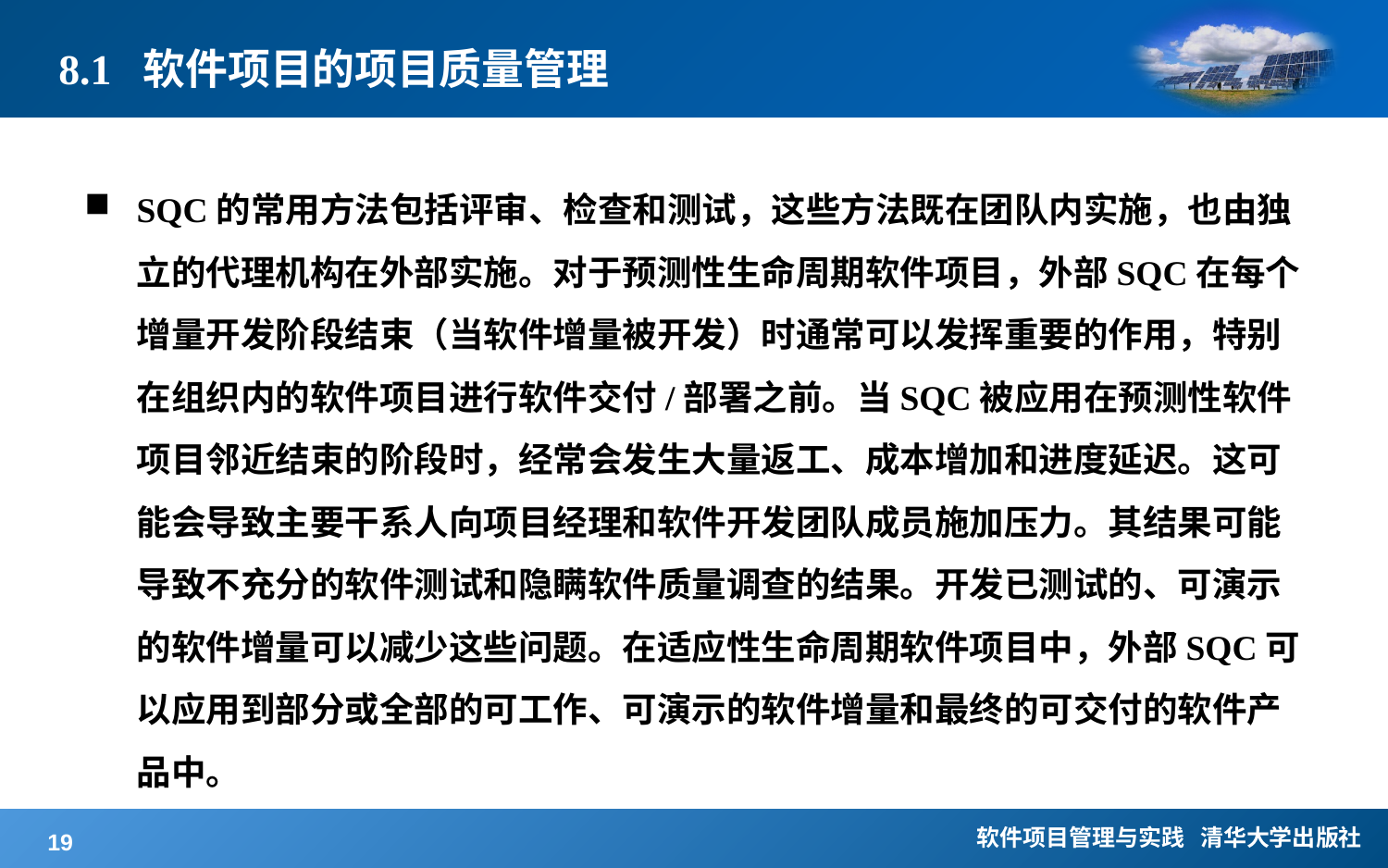

# 8.1  软件项目的项目质量管理
SQC的常用方法包括评审、检查和测试，这些方法既在团队内实施，也由独立的代理机构在外部实施。对于预测性生命周期软件项目，外部SQC在每个增量开发阶段结束（当软件增量被开发）时通常可以发挥重要的作用，特别在组织内的软件项目进行软件交付/部署之前。当SQC被应用在预测性软件项目邻近结束的阶段时，经常会发生大量返工、成本增加和进度延迟。这可能会导致主要干系人向项目经理和软件开发团队成员施加压力。其结果可能导致不充分的软件测试和隐瞒软件质量调查的结果。开发已测试的、可演示的软件增量可以减少这些问题。在适应性生命周期软件项目中，外部SQC可以应用到部分或全部的可工作、可演示的软件增量和最终的可交付的软件产品中。